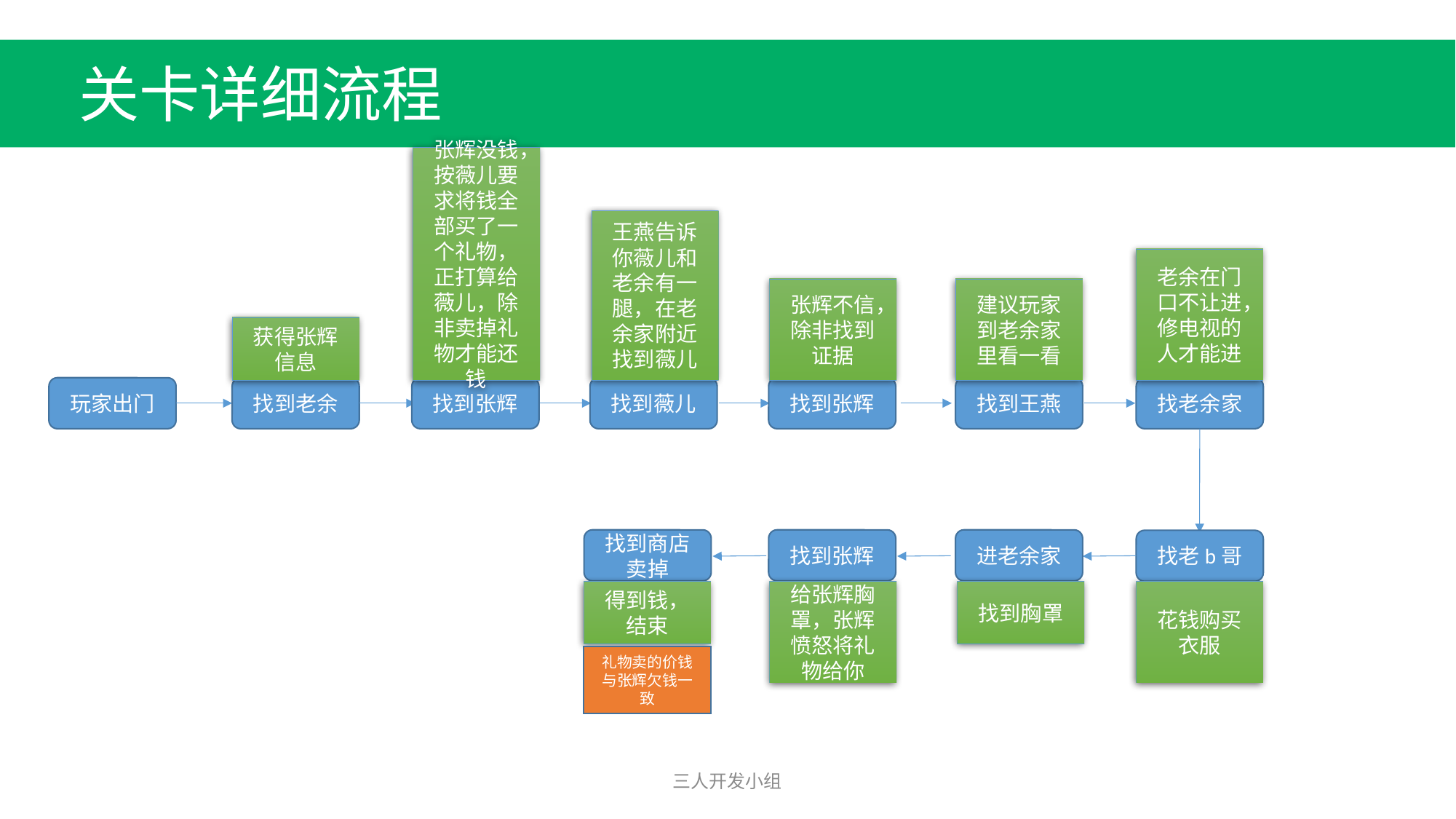

关卡详细流程
张辉没钱，按薇儿要求将钱全部买了一个礼物，正打算给薇儿，除非卖掉礼物才能还钱
王燕告诉你薇儿和老余有一腿，在老余家附近找到薇儿
老余在门口不让进，修电视的人才能进
张辉不信，除非找到证据
建议玩家到老余家里看一看
获得张辉信息
玩家出门
找到老余
找到张辉
找到薇儿
找到张辉
找到王燕
找老余家
找到商店卖掉
找到张辉
进老余家
找老b哥
给张辉胸罩，张辉愤怒将礼物给你
找到胸罩
花钱购买衣服
得到钱，结束
礼物卖的价钱与张辉欠钱一致
三人开发小组